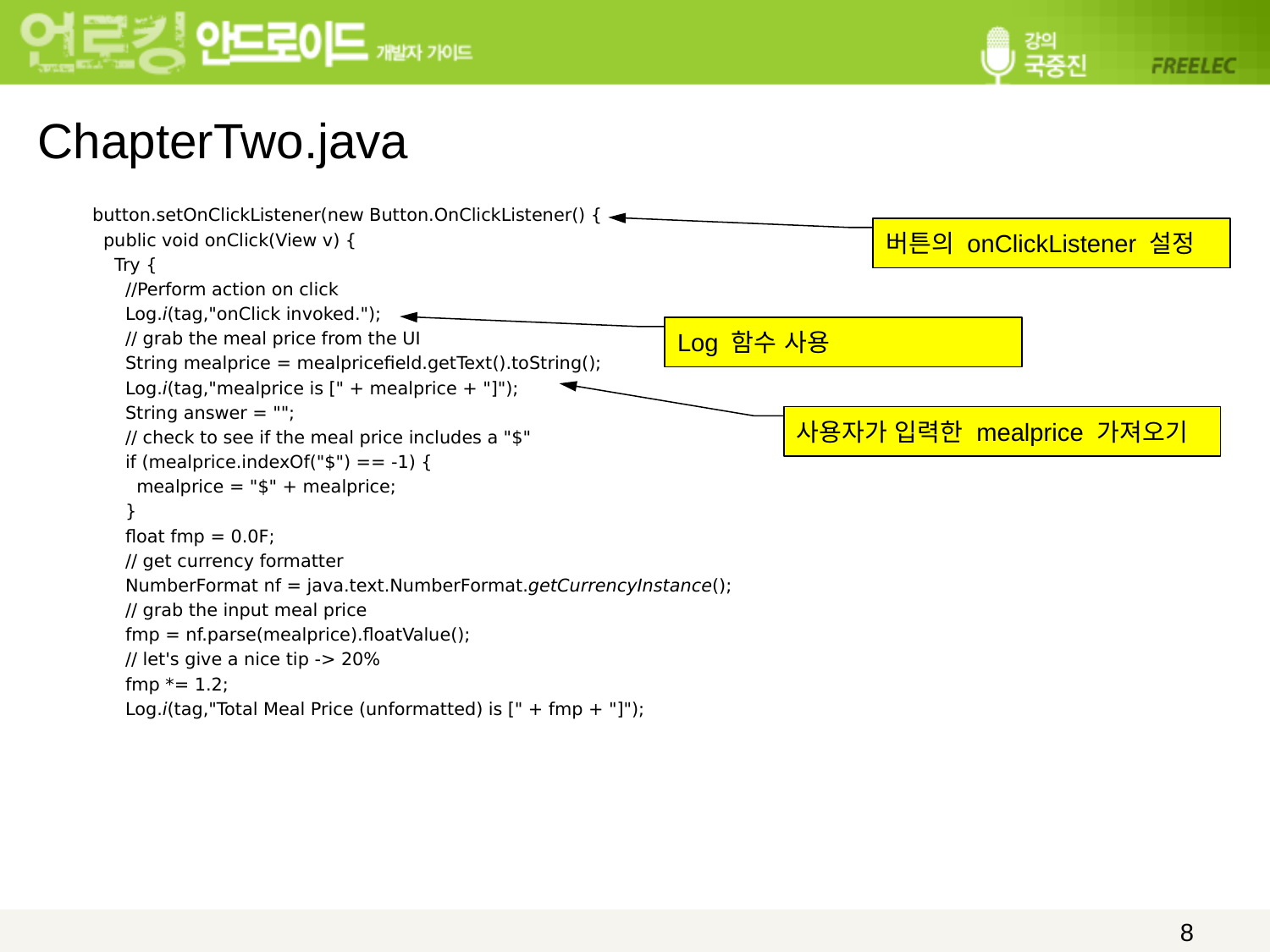

# ChapterTwo.java
  button.setOnClickListener(new Button.OnClickListener() {
    public void onClick(View v) {
      Try {
        //Perform action on click
        Log.i(tag,"onClick invoked.");
        // grab the meal price from the UI
        String mealprice = mealpricefield.getText().toString();
        Log.i(tag,"mealprice is [" + mealprice + "]");
        String answer = "";
        // check to see if the meal price includes a "$"
        if (mealprice.indexOf("$") == -1) {
          mealprice = "$" + mealprice;
        }
        float fmp = 0.0F;
        // get currency formatter
        NumberFormat nf = java.text.NumberFormat.getCurrencyInstance();
        // grab the input meal price
        fmp = nf.parse(mealprice).floatValue();
        // let's give a nice tip -> 20%
        fmp *= 1.2;
        Log.i(tag,"Total Meal Price (unformatted) is [" + fmp + "]");

버튼의 onClickListener 설정
Log 함수 사용
사용자가 입력한 mealprice 가져오기
8